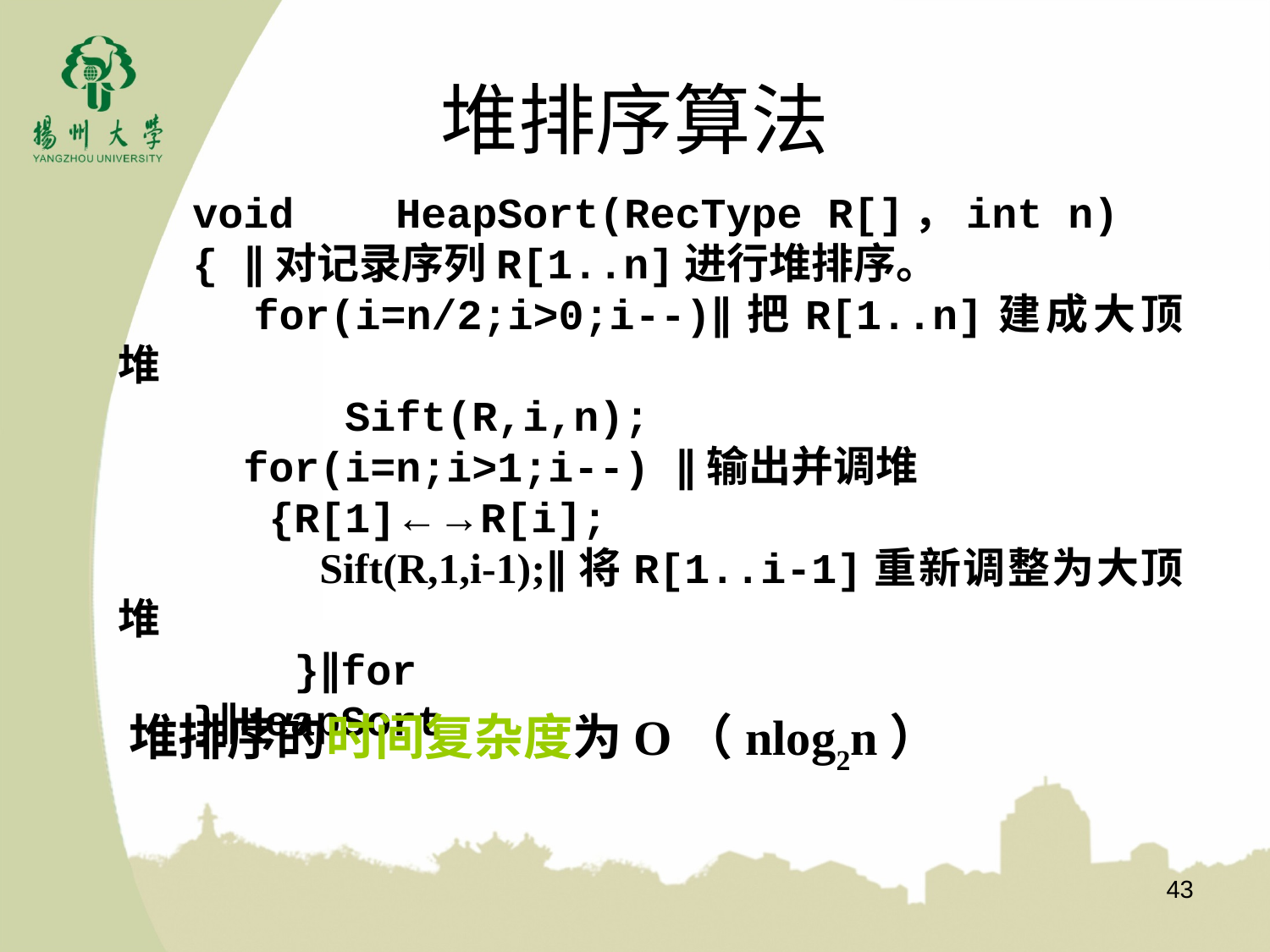

# 堆排序算法
void    HeapSort(RecType R[]，int n)
{ ∥对记录序列R[1..n]进行堆排序。
  for(i=n/2;i>0;i--)∥把R[1..n]建成大顶堆
      Sift(R,i,n);
  for(i=n;i>1;i--) ∥输出并调堆
   {R[1]←→R[i];
          Sift(R,1,i-1);∥将R[1..i-1]重新调整为大顶堆
    }∥for
}∥HeapSort
堆排序的时间复杂度为O（nlog2n）
43